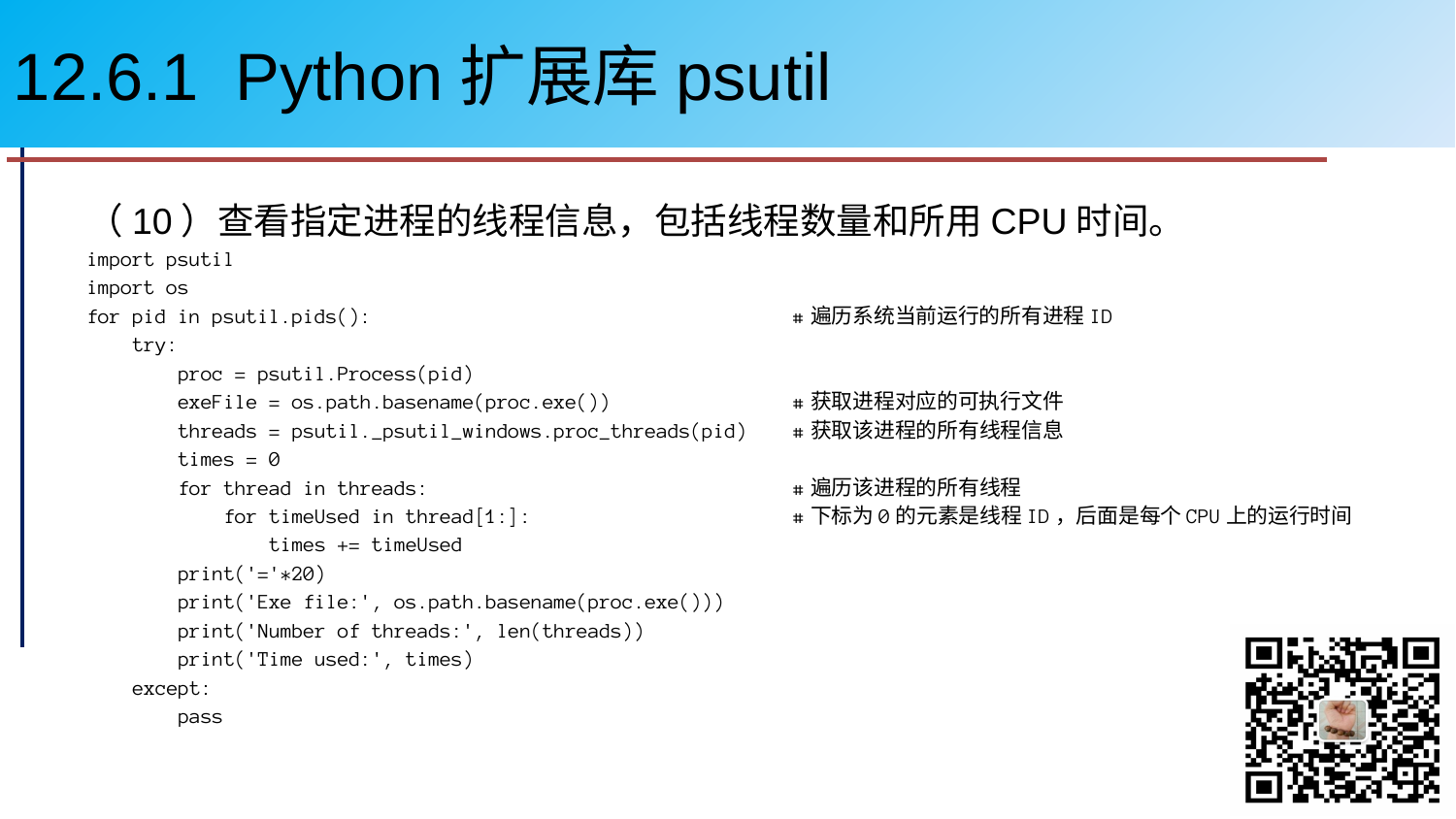

# 12.6.1  Python扩展库psutil
（10）查看指定进程的线程信息，包括线程数量和所用CPU时间。
import psutil
import os
for pid in psutil.pids():                                     #遍历系统当前运行的所有进程ID
    try:
        proc = psutil.Process(pid)
        exeFile = os.path.basename(proc.exe())                #获取进程对应的可执行文件
        threads = psutil._psutil_windows.proc_threads(pid)    #获取该进程的所有线程信息
        times = 0
        for thread in threads:                                #遍历该进程的所有线程
            for timeUsed in thread[1:]:                       #下标为0的元素是线程ID，后面是每个CPU上的运行时间
                times += timeUsed
        print('='*20)
        print('Exe file:', os.path.basename(proc.exe()))
        print('Number of threads:', len(threads))
        print('Time used:', times)
    except:
        pass